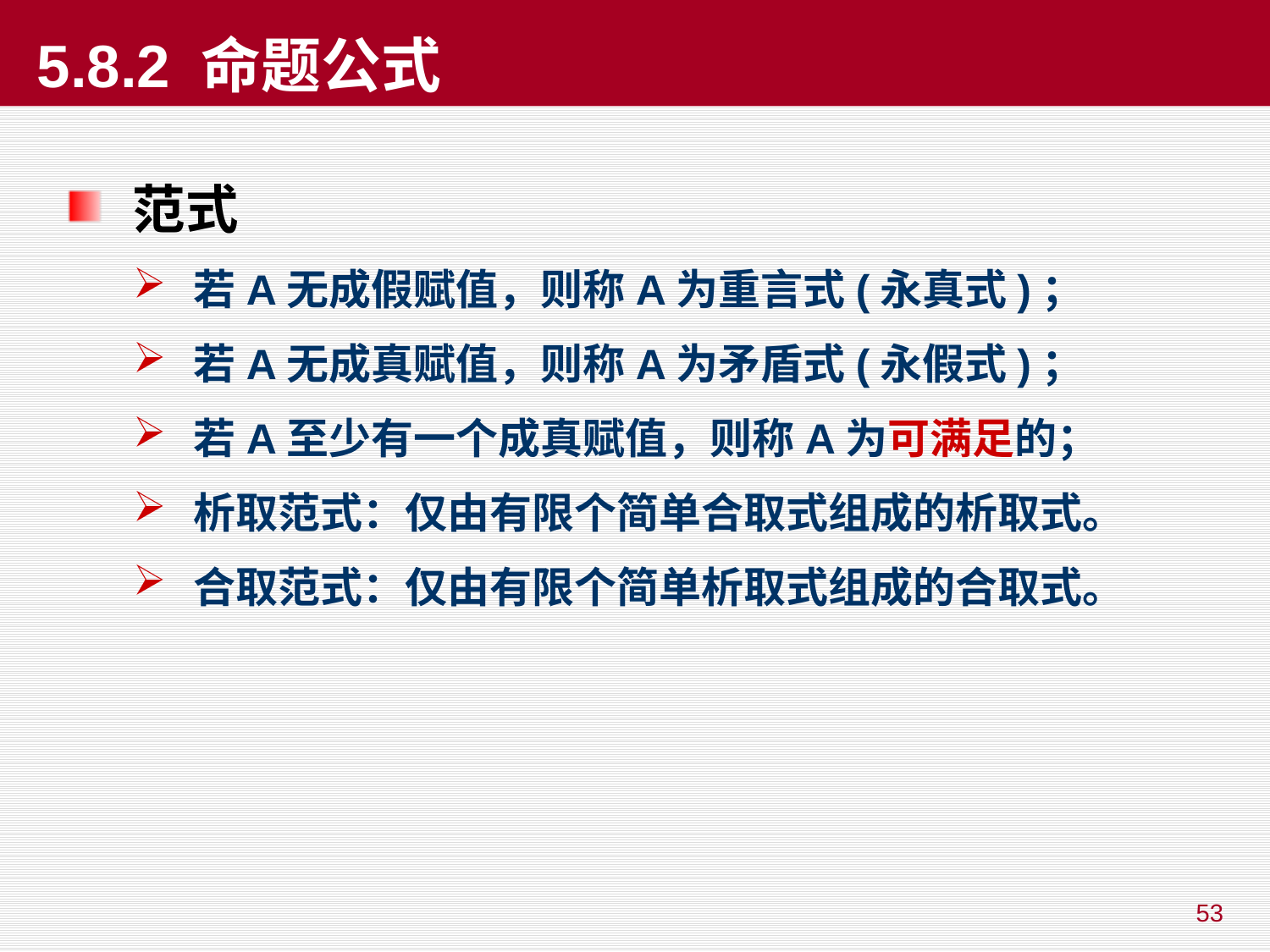

# 5.8.2 命题公式
范式
若A无成假赋值，则称A为重言式(永真式)；
若A无成真赋值，则称A为矛盾式(永假式)；
若A至少有一个成真赋值，则称A为可满足的；
析取范式：仅由有限个简单合取式组成的析取式。
合取范式：仅由有限个简单析取式组成的合取式。

53